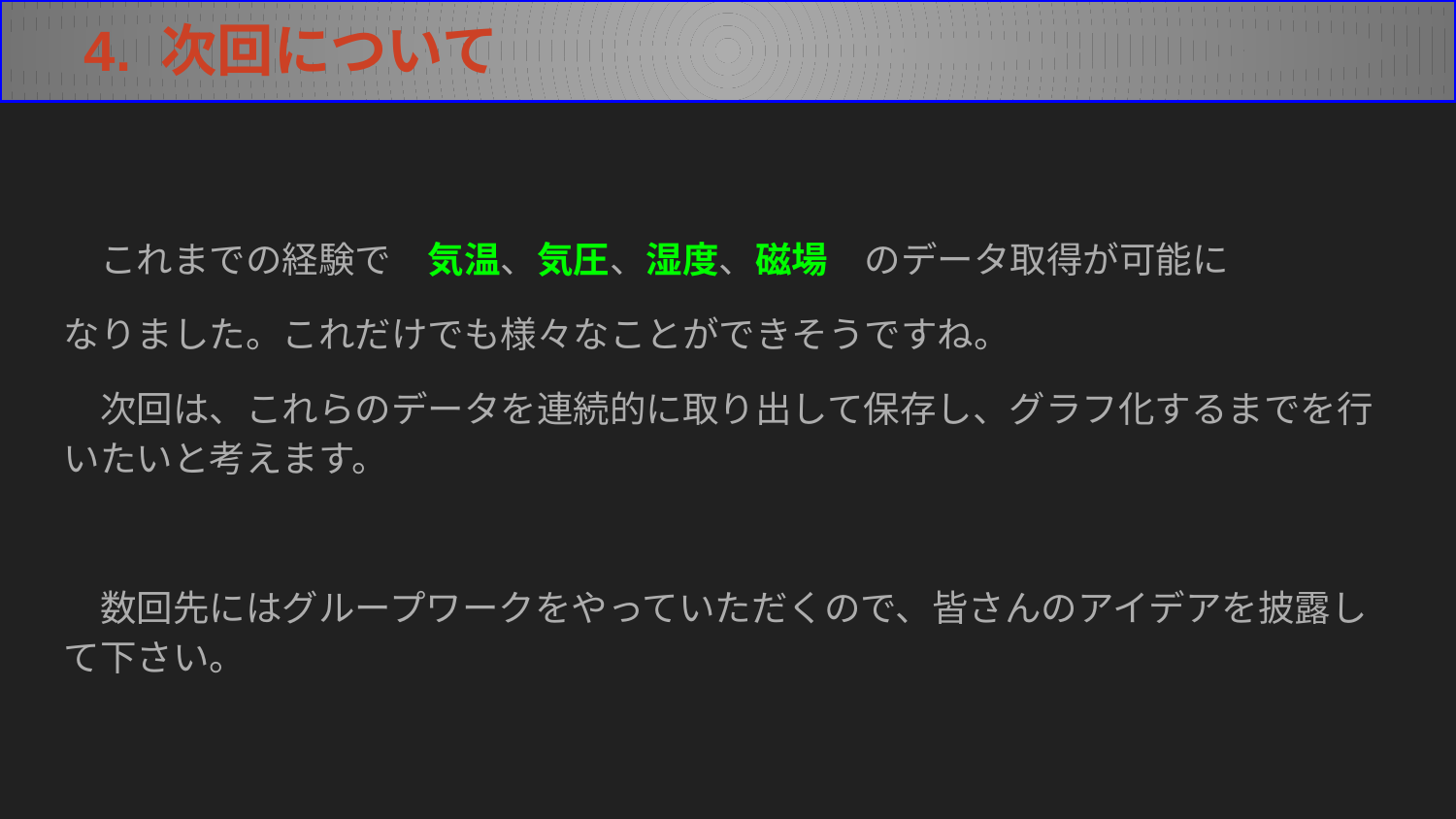

4. 次回について

　これまでの経験で　気温、気圧、湿度、磁場　のデータ取得が可能に
なりました。これだけでも様々なことができそうですね。
　次回は、これらのデータを連続的に取り出して保存し、グラフ化するまでを行いたいと考えます。

　数回先にはグループワークをやっていただくので、皆さんのアイデアを披露して下さい。